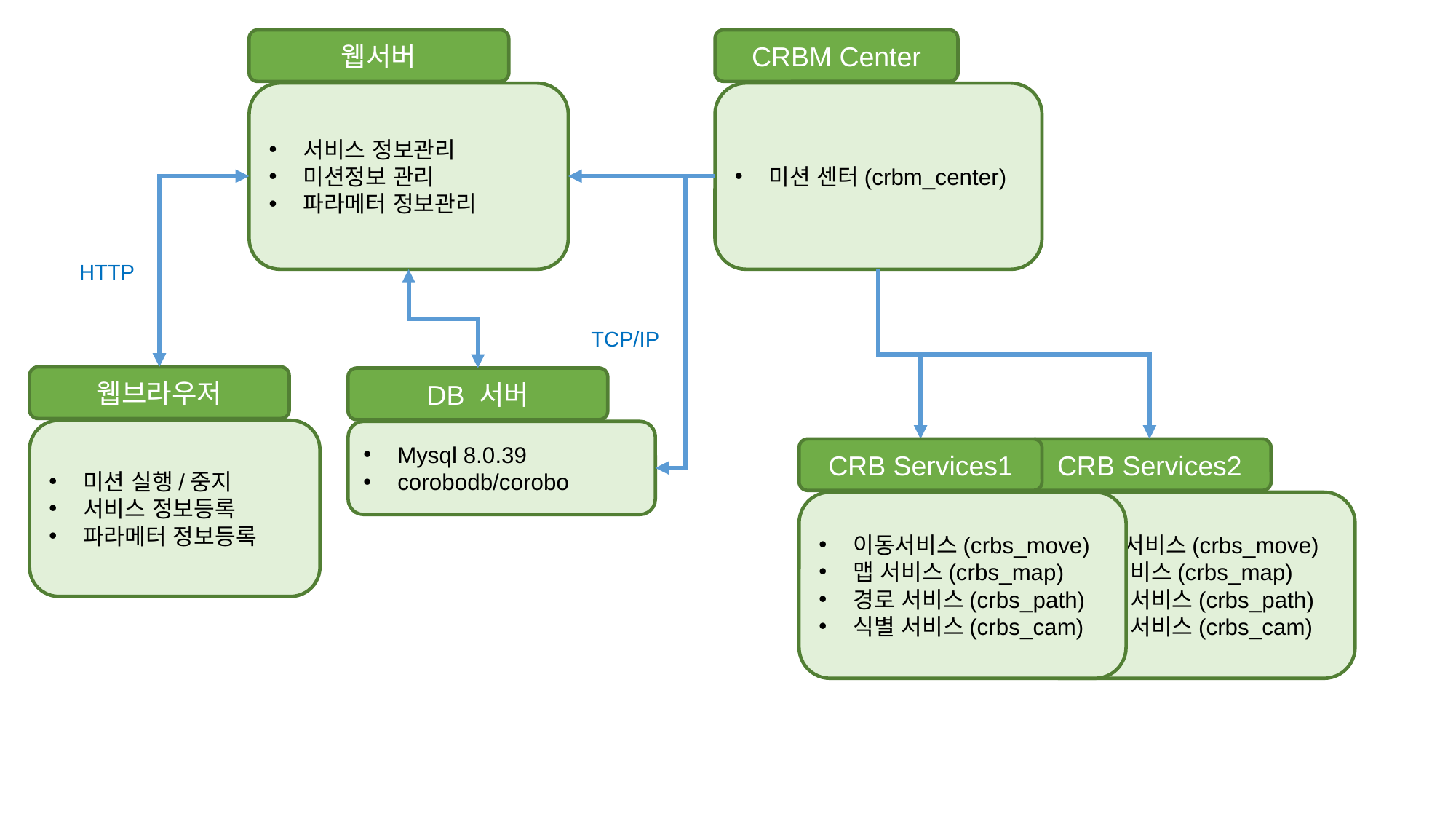

CRBM Center
웹서버
서비스 정보관리
미션정보 관리
파라메터 정보관리
미션 센터(crbm_center)
HTTP
TCP/IP
웹브라우저
DB 서버
미션 실행/중지
서비스 정보등록
파라메터 정보등록
Mysql 8.0.39
corobodb/corobo
CRB Services2
CRB Services1
이동서비스(crbs_move)
맵 서비스(crbs_map)
경로 서비스(crbs_path)
추적 서비스(crbs_cam)
이동서비스(crbs_move)
맵 서비스(crbs_map)
경로 서비스(crbs_path)
식별 서비스(crbs_cam)